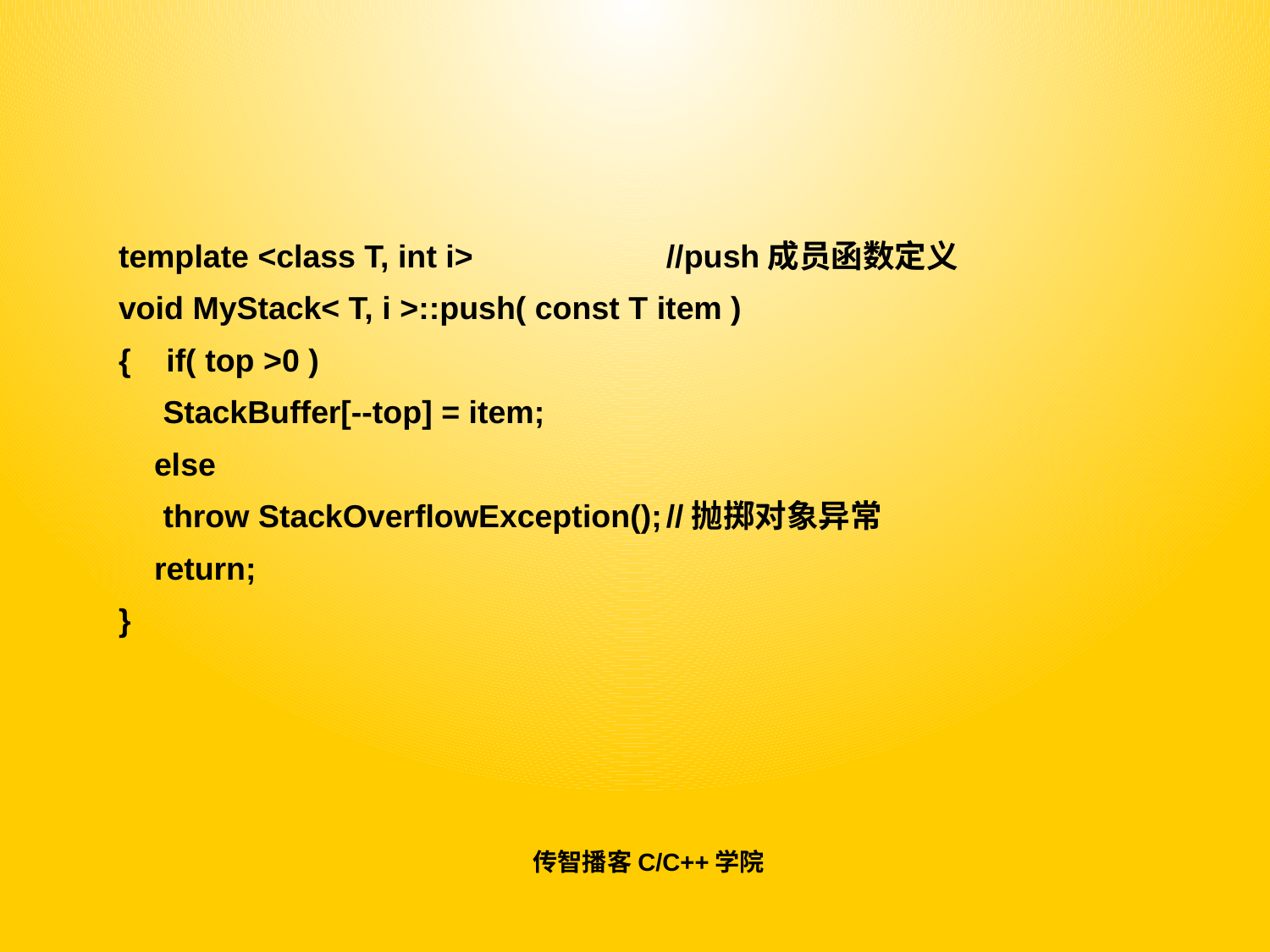

#
template <class T, int i> 		//push成员函数定义
void MyStack< T, i >::push( const T item )
{    if( top >0 )
     StackBuffer[--top] = item;
    else
     throw StackOverflowException();	//抛掷对象异常
    return;
}
传智播客C/C++学院